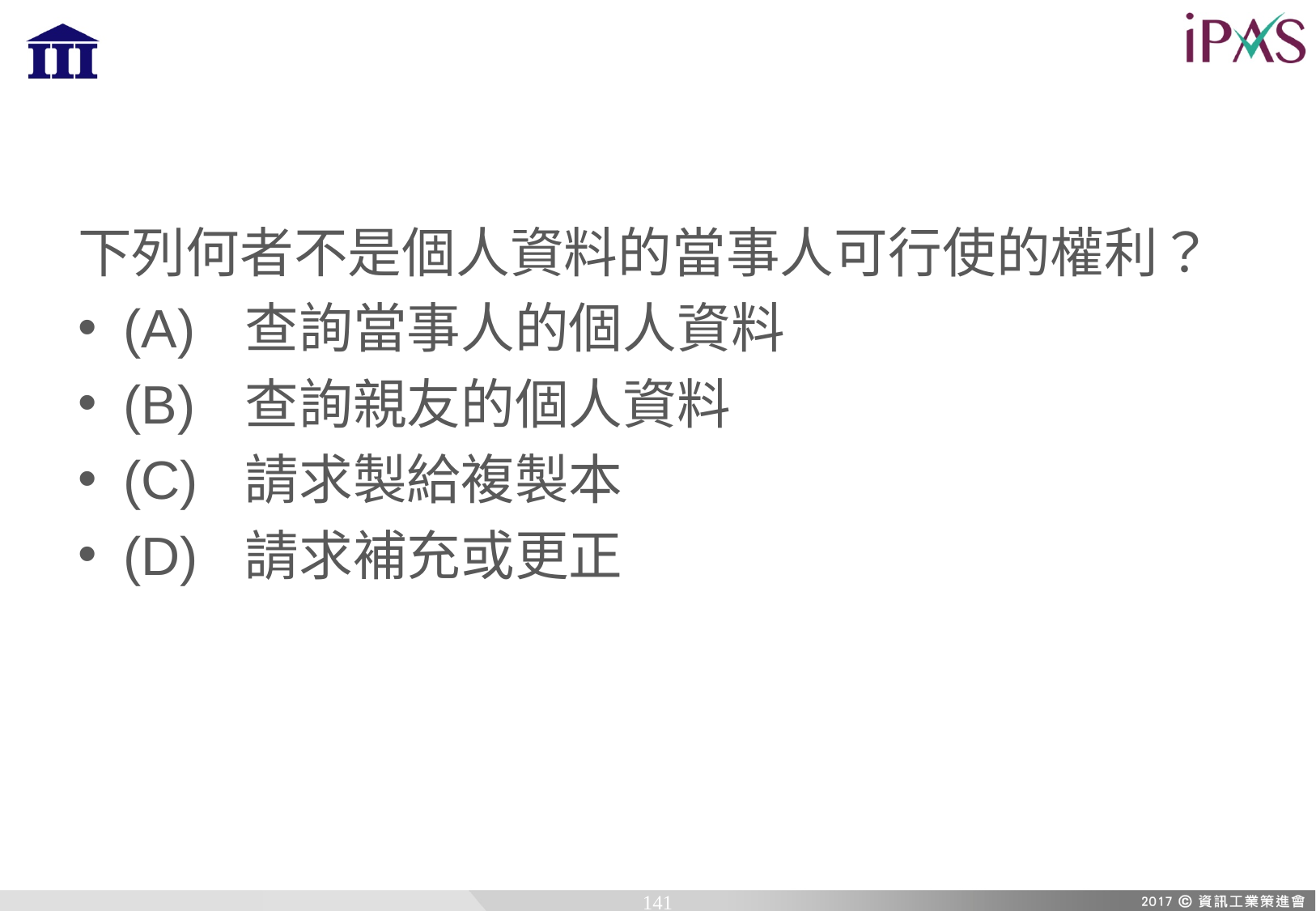

下列何者不是個人資料的當事人可行使的權利？
(A)	查詢當事人的個人資料
(B)	查詢親友的個人資料
(C)	請求製給複製本
(D)	請求補充或更正
141